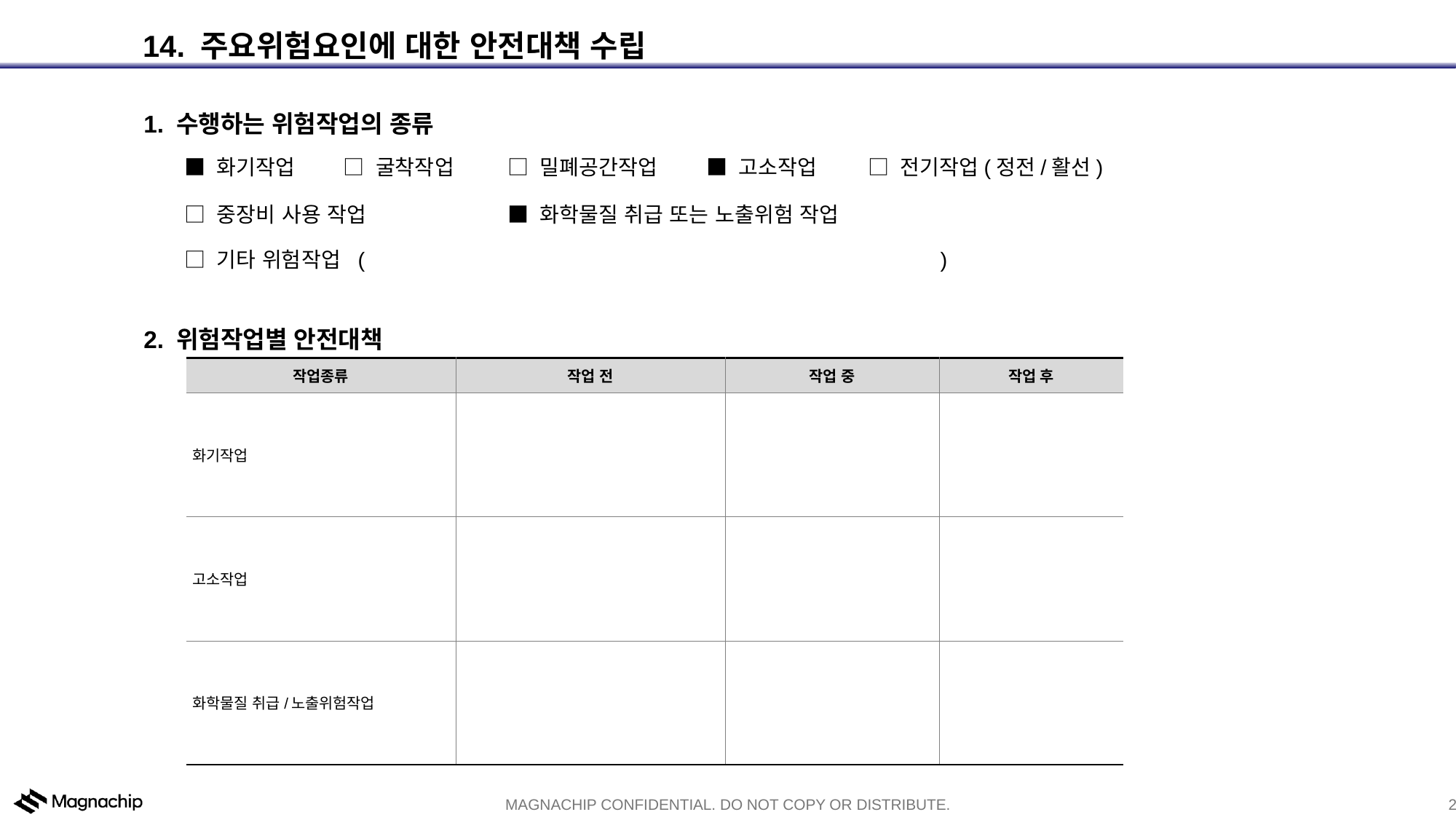

14. 주요위험요인에 대한 안전대책 수립
1. 수행하는 위험작업의 종류
■ 화기작업
□ 굴착작업
□ 밀폐공간작업
■ 고소작업
□ 전기작업(정전/활선)
□ 중장비 사용 작업
■ 화학물질 취급 또는 노출위험 작업
□ 기타 위험작업  (                                                                                                )
2. 위험작업별 안전대책
| 작업종류 | 작업 전 | 작업 중 | 작업 후 |
| --- | --- | --- | --- |
| 화기작업 |  |  |  |
| 고소작업 |  |  |  |
| 화학물질 취급/노출위험작업 |  |  |  |